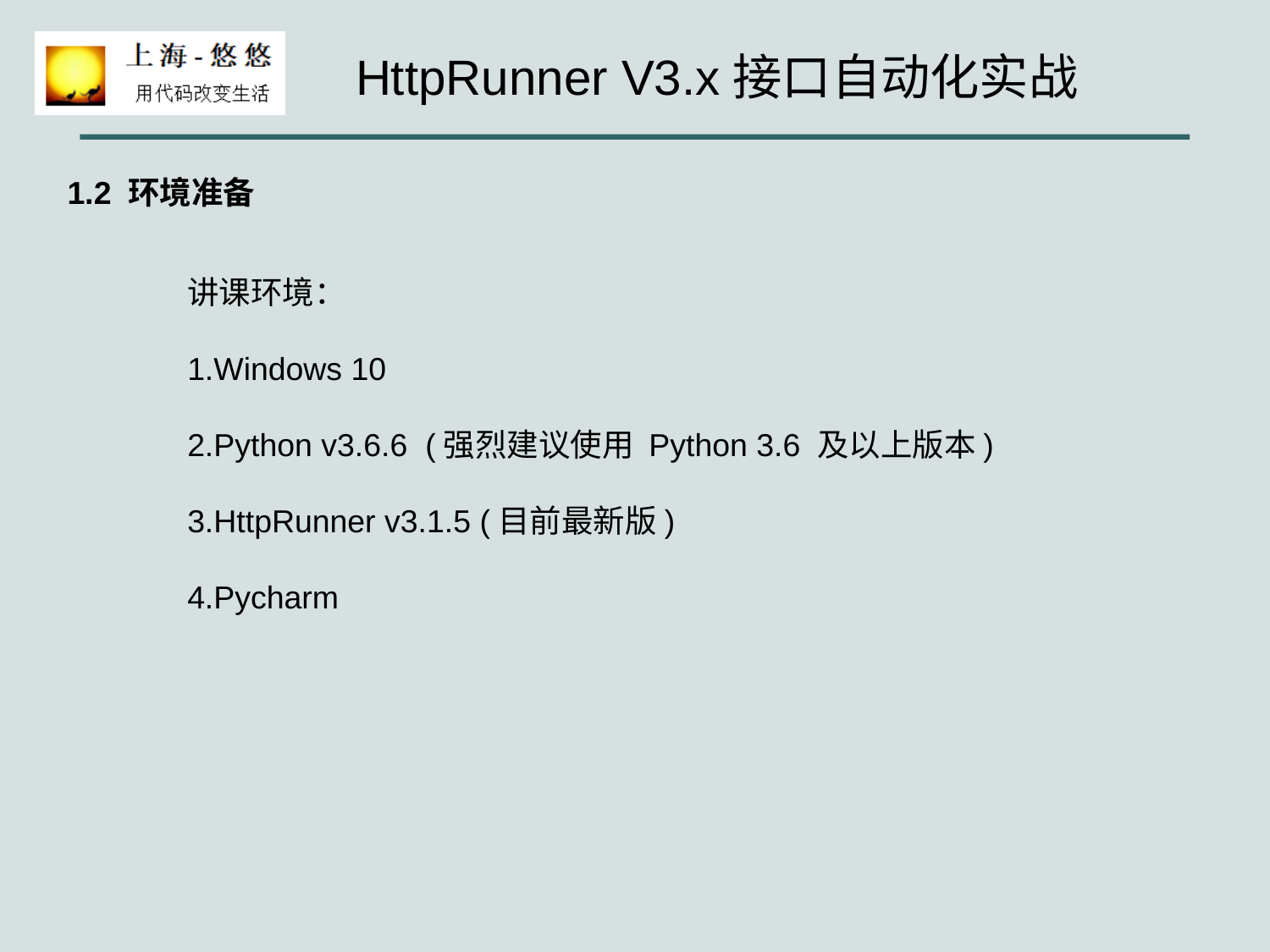

1.2 环境准备
讲课环境：

1.Windows 10

2.Python v3.6.6  (强烈建议使用 Python 3.6 及以上版本)

3.HttpRunner v3.1.5 (目前最新版)

4.Pycharm